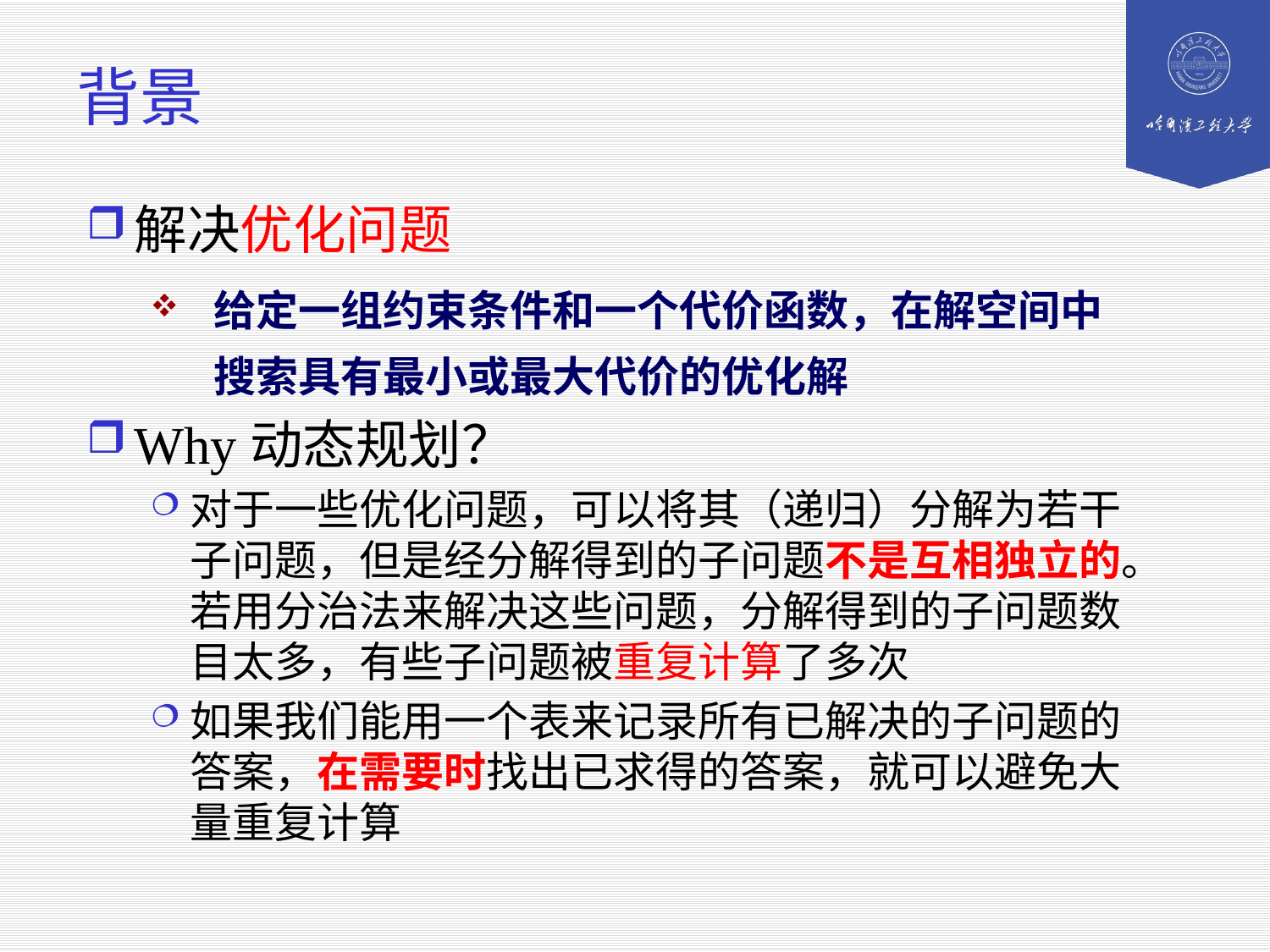

# 背景
解决优化问题
给定一组约束条件和一个代价函数，在解空间中搜索具有最小或最大代价的优化解
Why动态规划？
对于一些优化问题，可以将其（递归）分解为若干子问题，但是经分解得到的子问题不是互相独立的。若用分治法来解决这些问题，分解得到的子问题数目太多，有些子问题被重复计算了多次
如果我们能用一个表来记录所有已解决的子问题的答案，在需要时找出已求得的答案，就可以避免大量重复计算